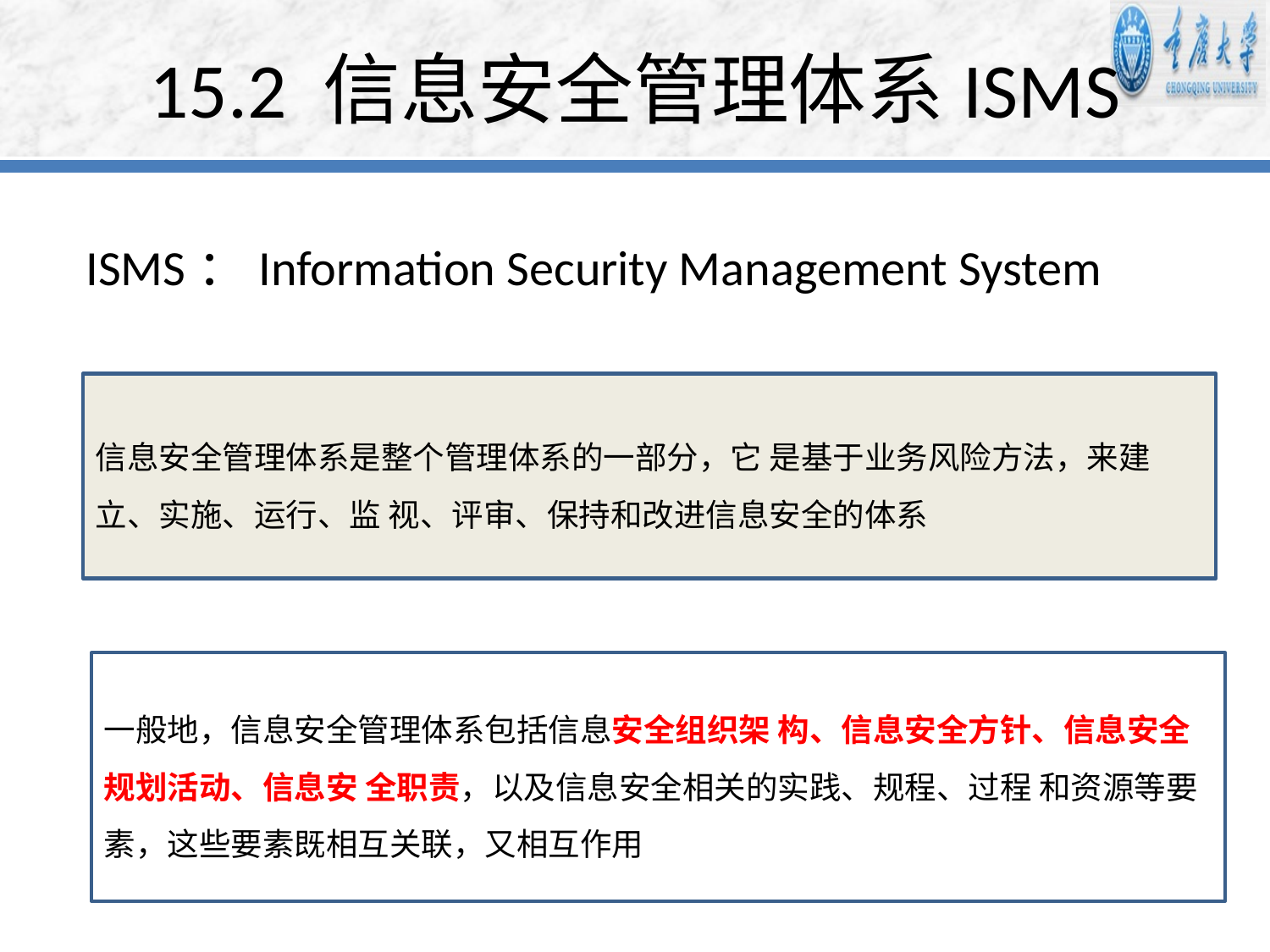

# 15.2 信息安全管理体系ISMS
ISMS：Information Security Management System
信息安全管理体系是整个管理体系的一部分，它 是基于业务风险方法，来建立、实施、运行、监 视、评审、保持和改进信息安全的体系
一般地，信息安全管理体系包括信息安全组织架 构、信息安全方针、信息安全规划活动、信息安 全职责，以及信息安全相关的实践、规程、过程 和资源等要素，这些要素既相互关联，又相互作用